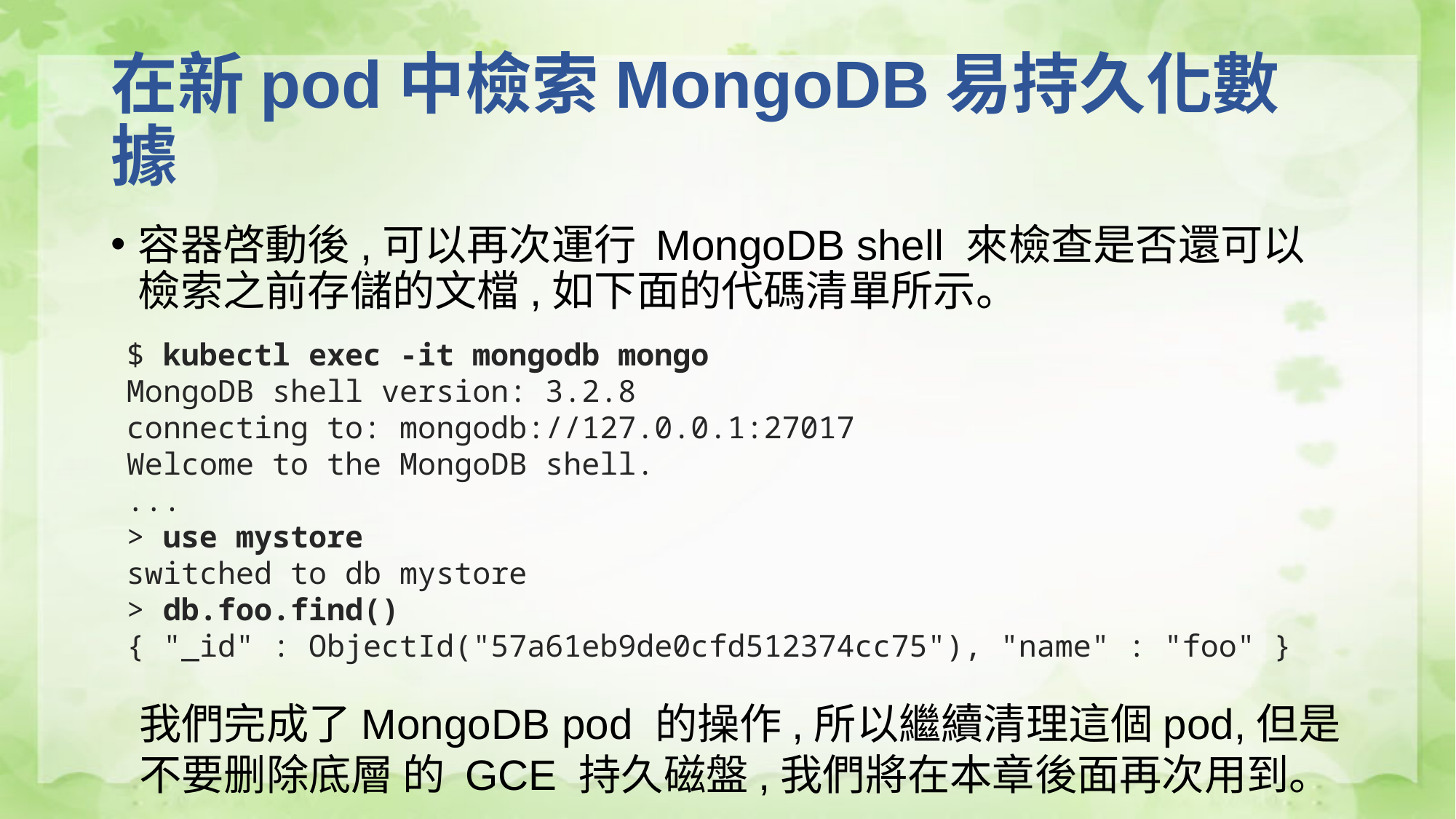

# 在新pod中檢索MongoDB易持久化數據
容器啓動後,可以再次運行 MongoDB shell 來檢查是否還可以檢索之前存儲的文檔,如下面的代碼清單所示。
$ kubectl exec -it mongodb mongo
MongoDB shell version: 3.2.8
connecting to: mongodb://127.0.0.1:27017
Welcome to the MongoDB shell.
...
> use mystore
switched to db mystore
> db.foo.find()
{ "_id" : ObjectId("57a61eb9de0cfd512374cc75"), "name" : "foo" }
我們完成了MongoDB pod 的操作,所以繼續清理這個pod,但是不要删除底層 的 GCE 持久磁盤,我們將在本章後面再次用到。